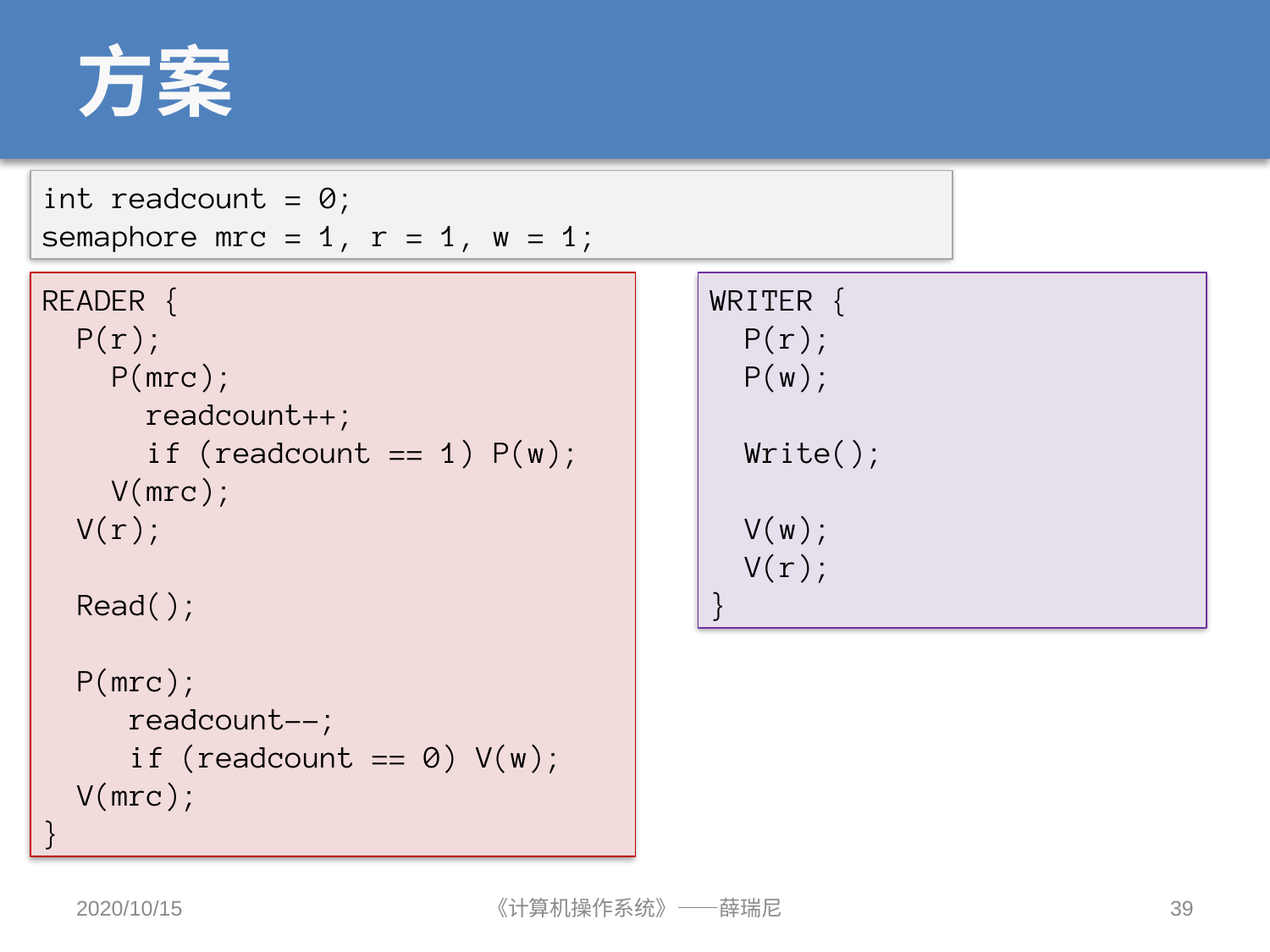

# 方案
int readcount = 0;
semaphore mrc = 1, r = 1, w = 1;
READER {
  P(r);
    P(mrc);
      readcount++;
      if (readcount == 1) P(w);
    V(mrc);
  V(r);

  Read();

  P(mrc);
     readcount--;
     if (readcount == 0) V(w);
  V(mrc);
}
WRITER {
  P(r);
  P(w);

  Write();

  V(w);
  V(r);
}
2020/10/15
《计算机操作系统》——薛瑞尼
39